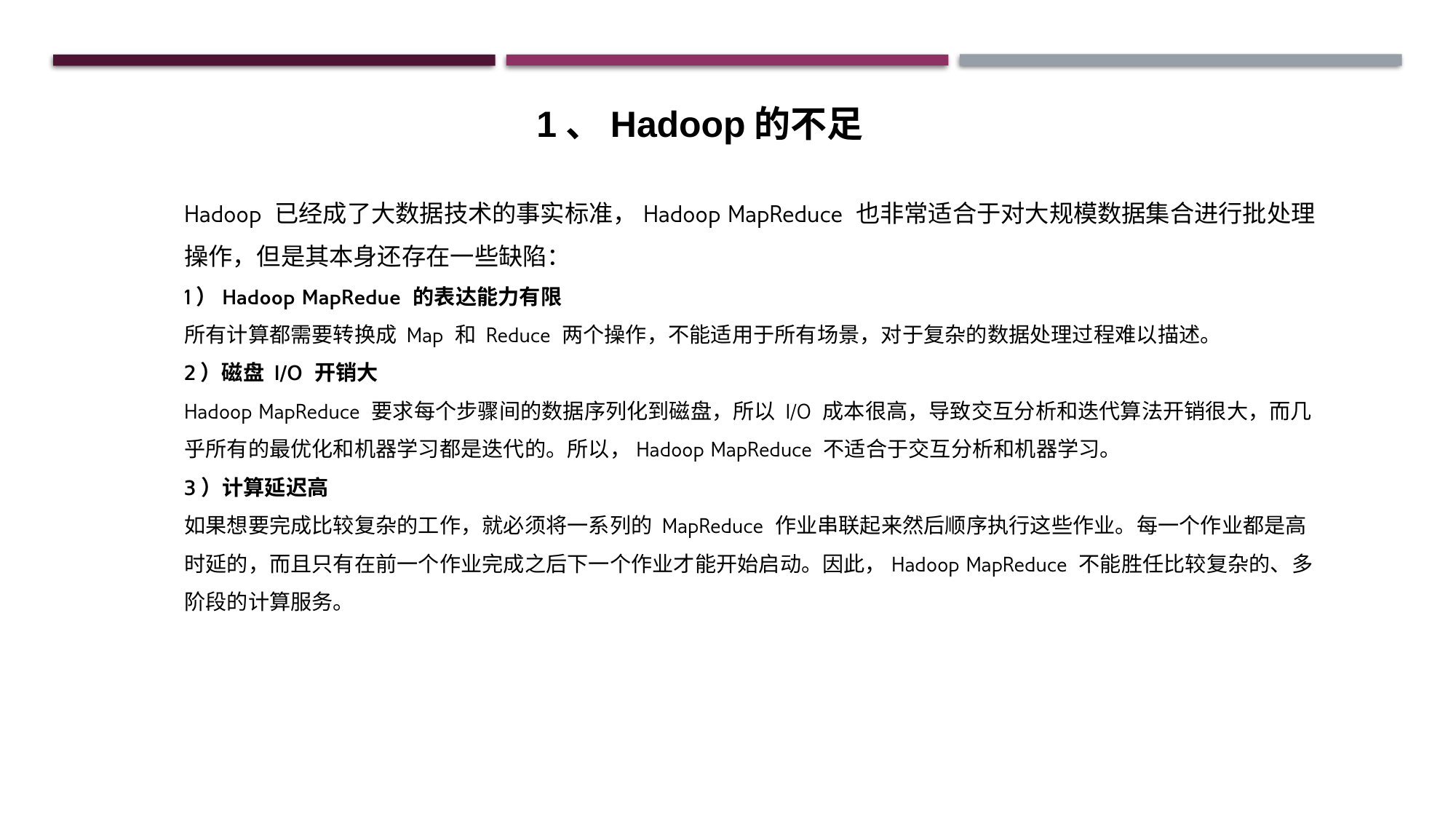

1、Hadoop的不足
Hadoop 已经成了大数据技术的事实标准，Hadoop MapReduce 也非常适合于对大规模数据集合进行批处理操作，但是其本身还存在一些缺陷：
1）Hadoop MapRedue 的表达能力有限
所有计算都需要转换成 Map 和 Reduce 两个操作，不能适用于所有场景，对于复杂的数据处理过程难以描述。
2）磁盘 I/O 开销大
Hadoop MapReduce 要求每个步骤间的数据序列化到磁盘，所以 I/O 成本很高，导致交互分析和迭代算法开销很大，而几乎所有的最优化和机器学习都是迭代的。所以，Hadoop MapReduce 不适合于交互分析和机器学习。
3）计算延迟高
如果想要完成比较复杂的工作，就必须将一系列的 MapReduce 作业串联起来然后顺序执行这些作业。每一个作业都是高时延的，而且只有在前一个作业完成之后下一个作业才能开始启动。因此，Hadoop MapReduce 不能胜任比较复杂的、多阶段的计算服务。